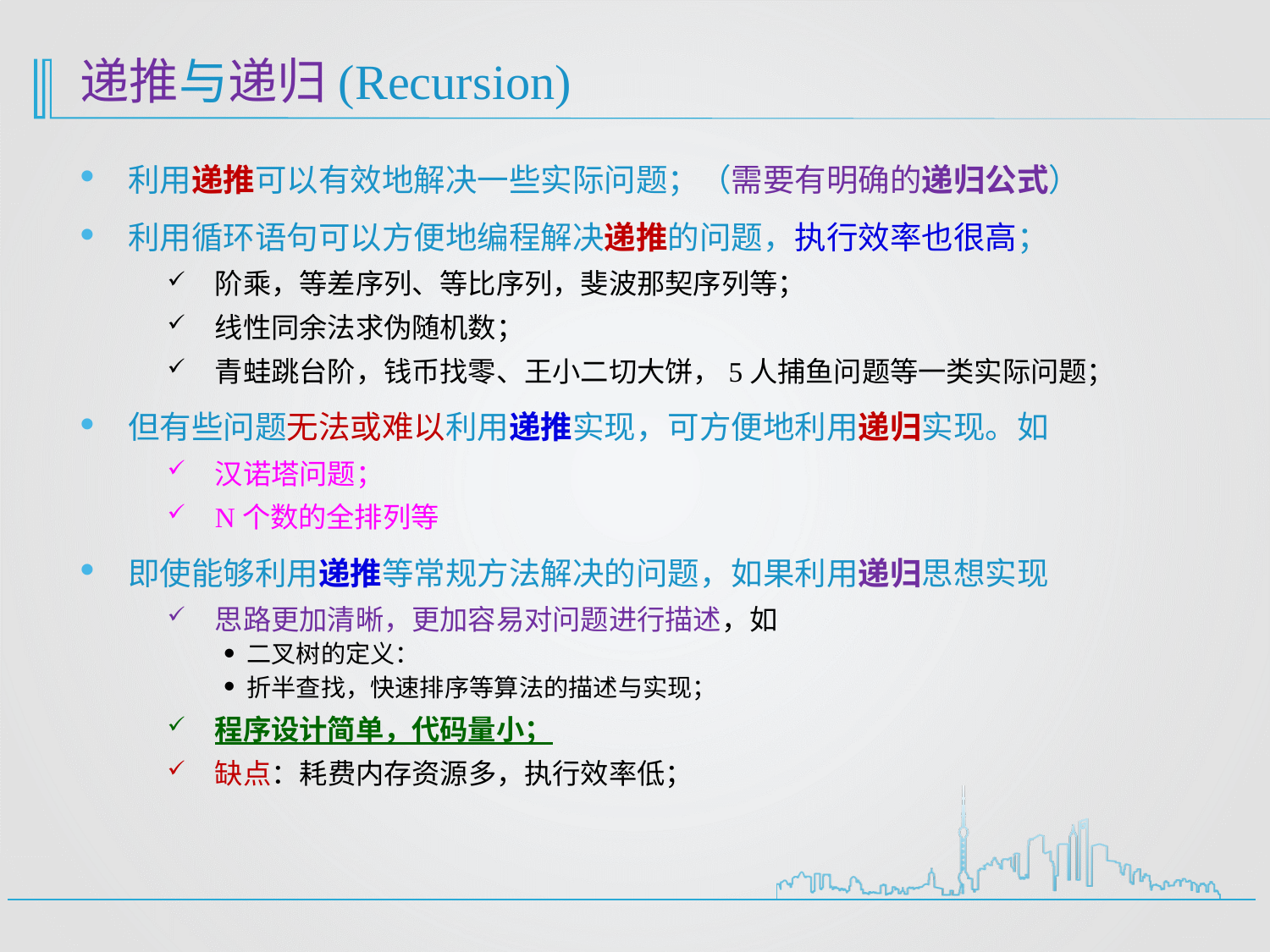

# 递推与递归(Recursion)
利用递推可以有效地解决一些实际问题；（需要有明确的递归公式）
利用循环语句可以方便地编程解决递推的问题，执行效率也很高；
阶乘，等差序列、等比序列，斐波那契序列等；
线性同余法求伪随机数；
青蛙跳台阶，钱币找零、王小二切大饼，5人捕鱼问题等一类实际问题；
但有些问题无法或难以利用递推实现，可方便地利用递归实现。如
汉诺塔问题；
N个数的全排列等
即使能够利用递推等常规方法解决的问题，如果利用递归思想实现
思路更加清晰，更加容易对问题进行描述，如
二叉树的定义：
折半查找，快速排序等算法的描述与实现；
程序设计简单，代码量小；
缺点：耗费内存资源多，执行效率低；